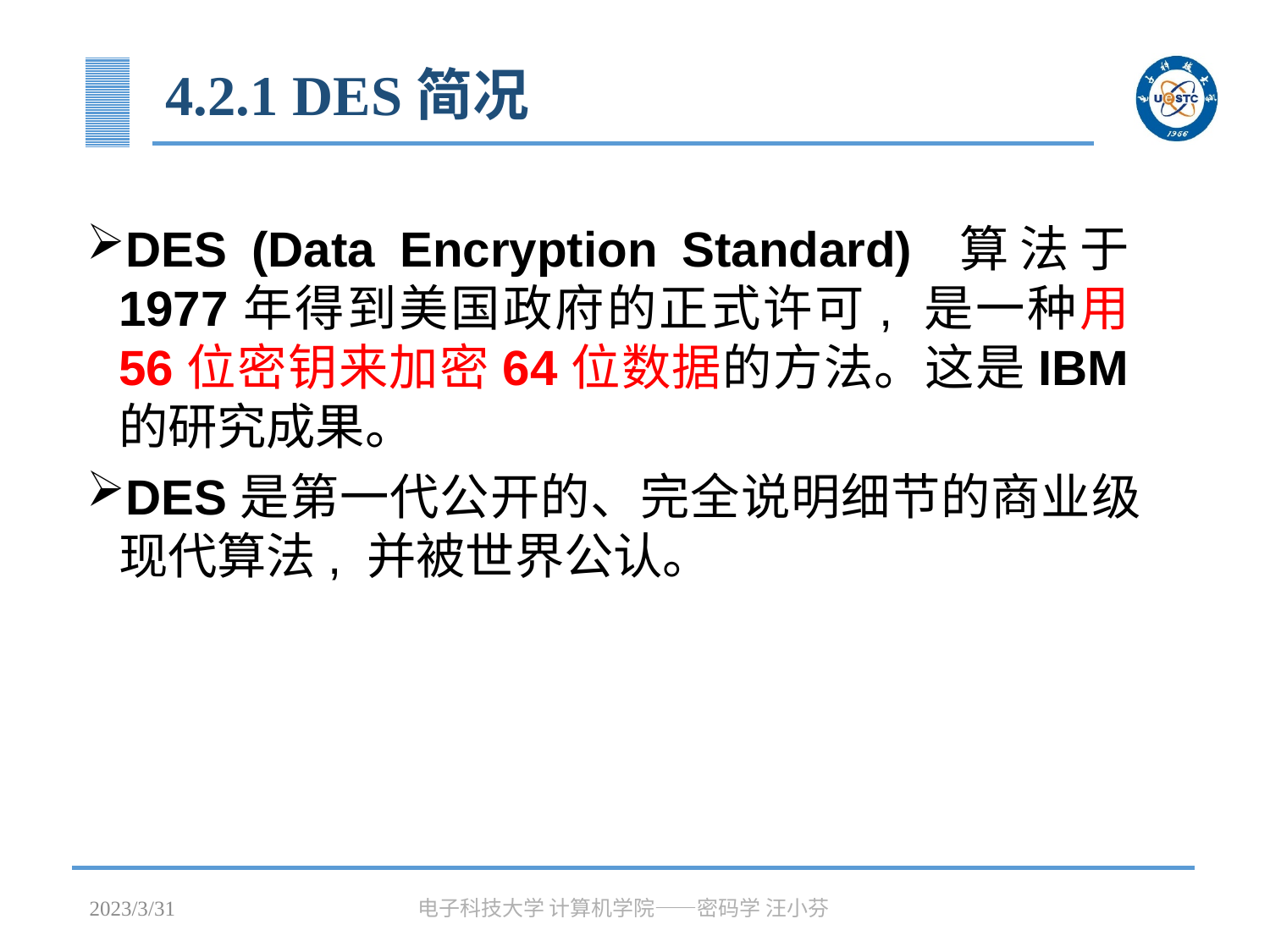

# 4.2.1 DES简况
DES (Data Encryption Standard) 算法于1977年得到美国政府的正式许可, 是一种用56位密钥来加密64位数据的方法。这是IBM的研究成果。
DES是第一代公开的、完全说明细节的商业级现代算法, 并被世界公认。

2023/3/31
电子科技大学 计算机学院——密码学 汪小芬